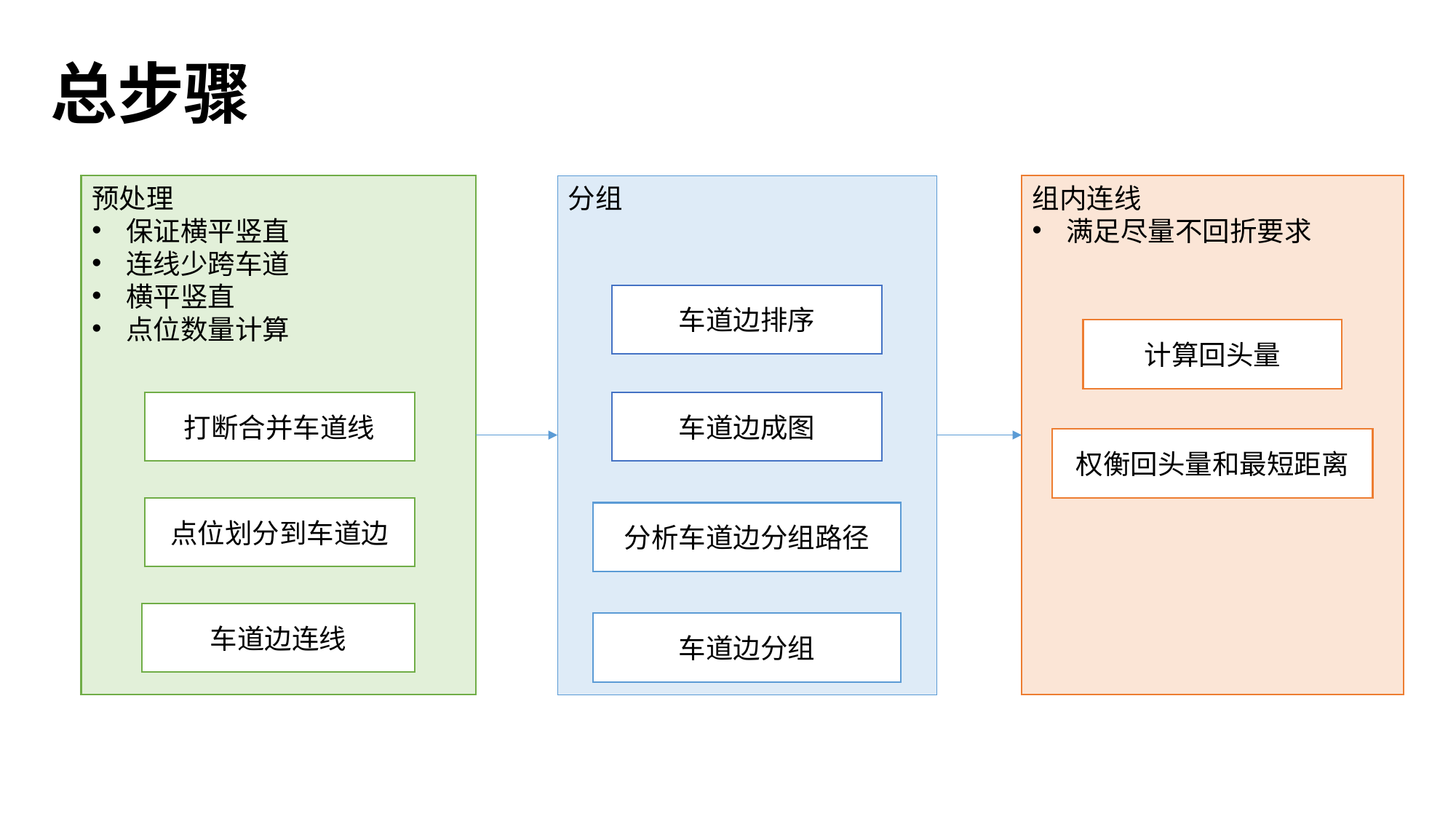

# 总步骤
预处理
保证横平竖直
连线少跨车道
横平竖直
点位数量计算

分组
组内连线
满足尽量不回折要求

车道边排序
计算回头量
车道边成图
打断合并车道线
权衡回头量和最短距离
点位划分到车道边
分析车道边分组路径
车道边连线
车道边分组